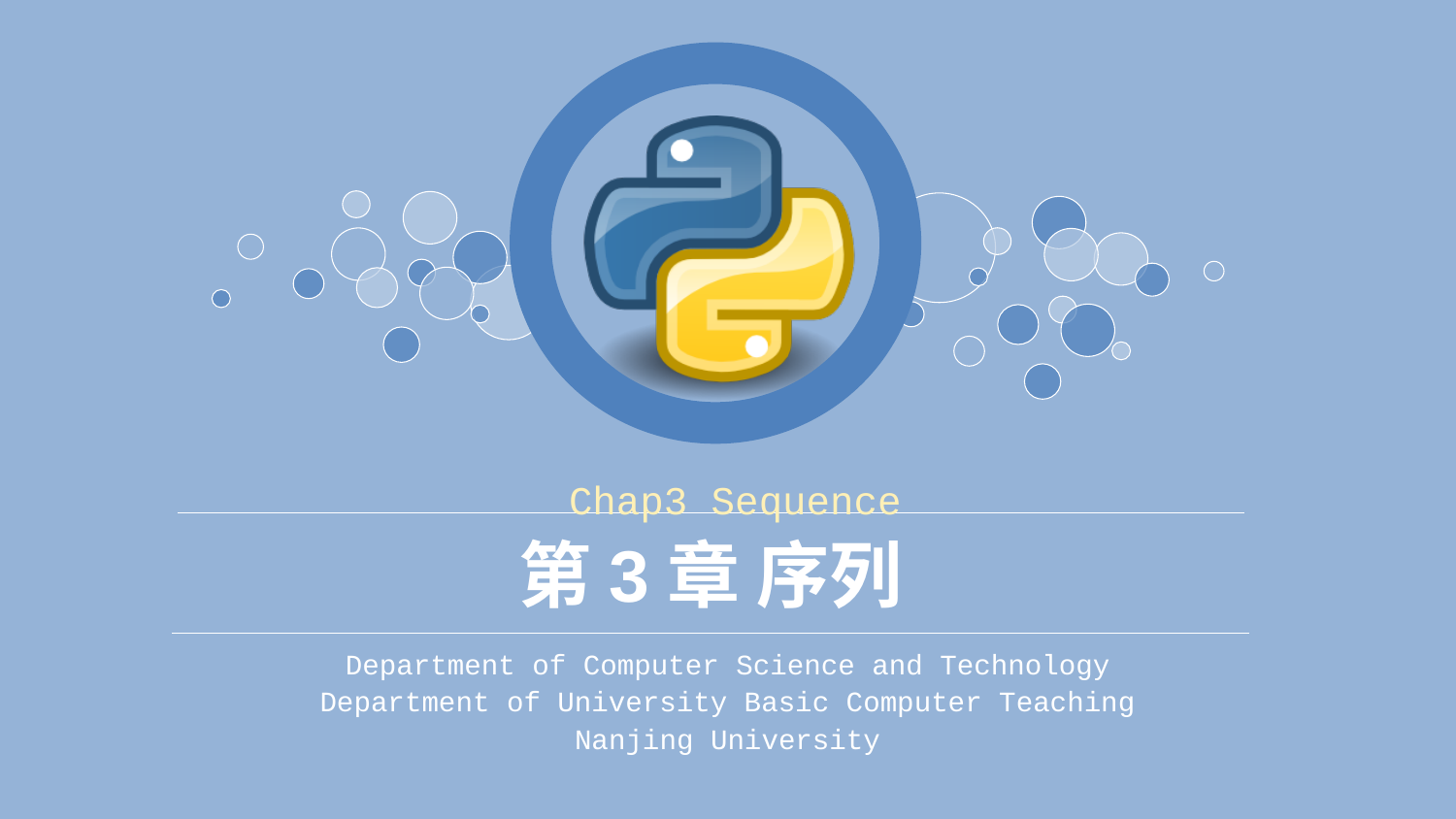

Chap3 Sequence
# 第3章 序列
Department of Computer Science and Technology
Department of University Basic Computer Teaching
Nanjing University